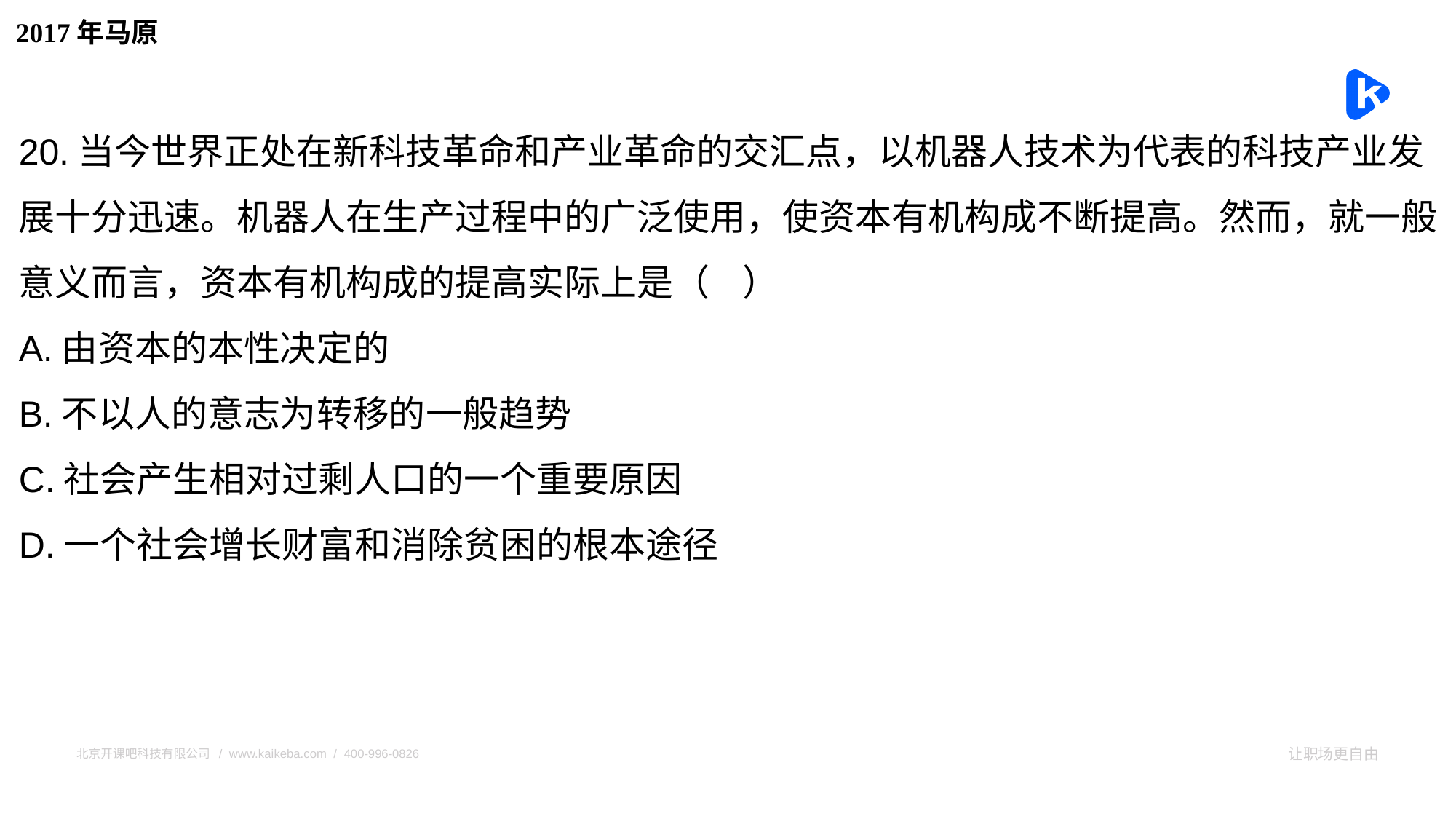

2017年马原
20.当今世界正处在新科技革命和产业革命的交汇点，以机器人技术为代表的科技产业发展十分迅速。机器人在生产过程中的广泛使用，使资本有机构成不断提高。然而，就一般意义而言，资本有机构成的提高实际上是（    ）
A.由资本的本性决定的
B.不以人的意志为转移的一般趋势
C.社会产生相对过剩人口的一个重要原因
D.一个社会增长财富和消除贫困的根本途径